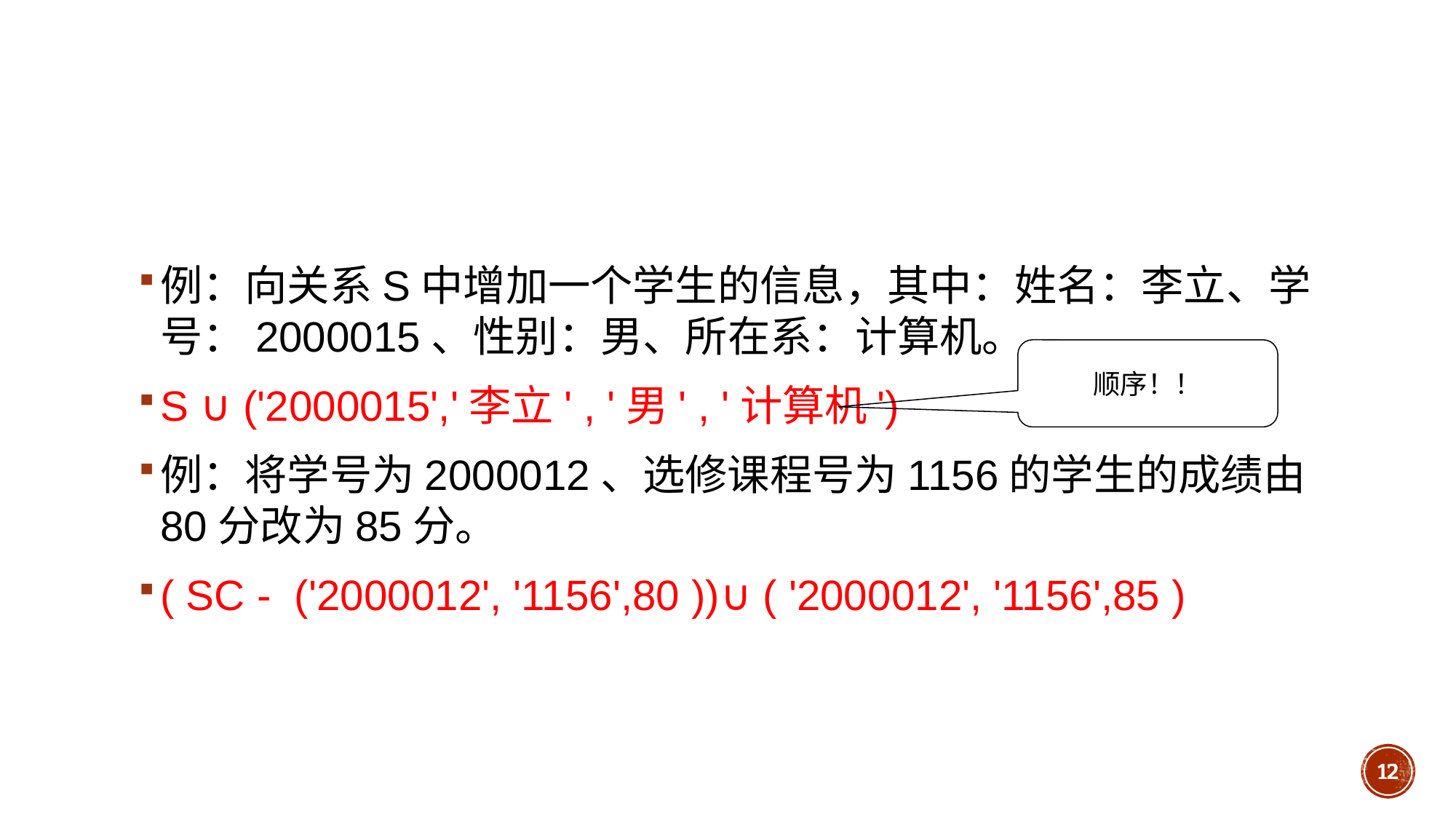

#
例：向关系S中增加一个学生的信息，其中：姓名：李立、学号：2000015、性别：男、所在系：计算机。
S ∪ ('2000015','李立' , '男' , '计算机')
例：将学号为2000012、选修课程号为1156的学生的成绩由80分改为85分。
( SC -  ('2000012', '1156',80 ))∪ ( '2000012', '1156',85 )

顺序！！
12